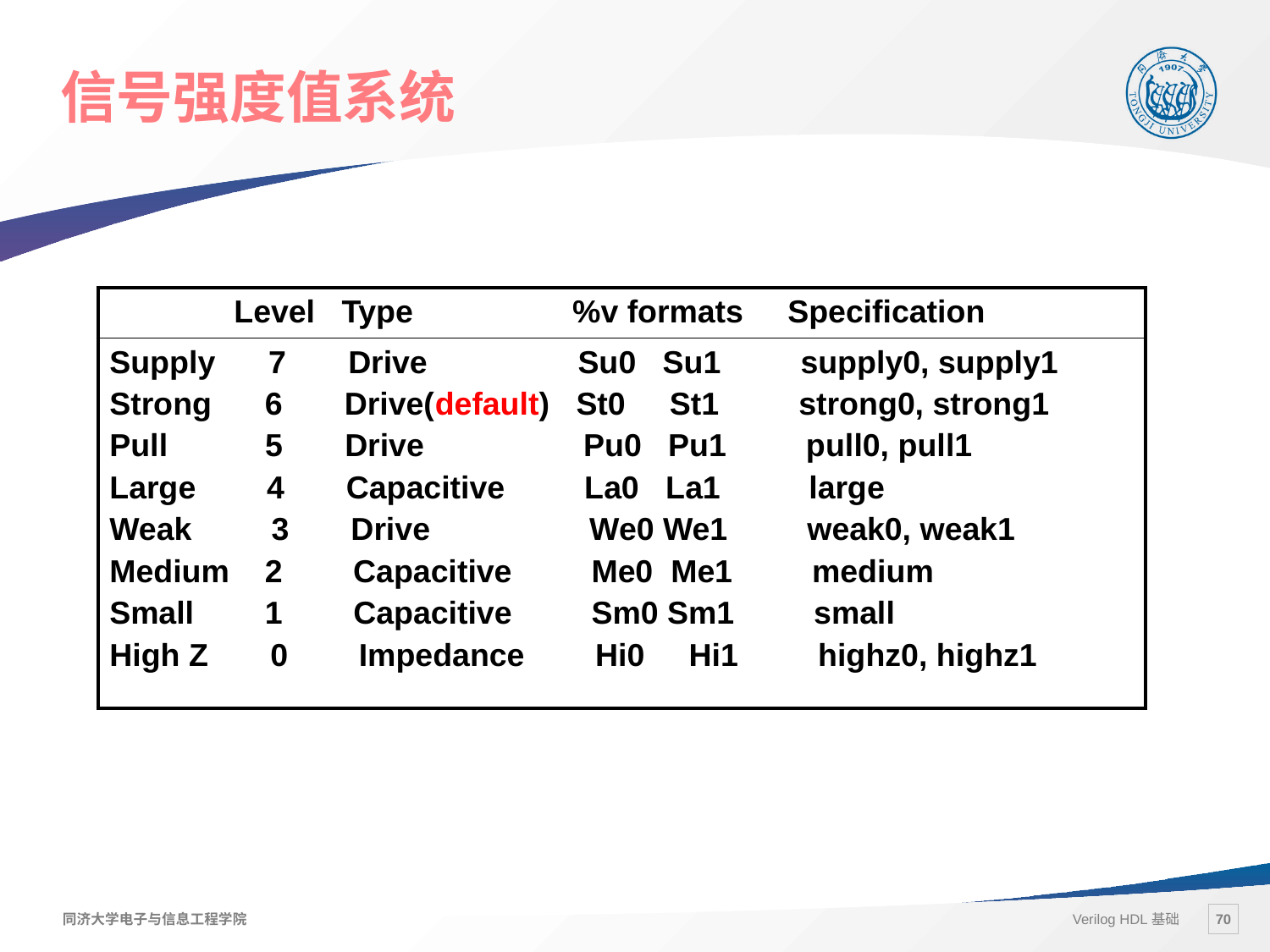

# 信号强度值系统
| Level Type %v formats Specification |
| --- |
| Supply 7 Drive Su0 Su1 supply0, supply1 Strong 6 Drive(default) St0 St1 strong0, strong1 Pull 5 Drive Pu0 Pu1 pull0, pull1 Large 4 Capacitive La0 La1 large Weak 3 Drive We0 We1 weak0, weak1 Medium 2 Capacitive Me0 Me1 medium Small 1 Capacitive Sm0 Sm1 small High Z 0 Impedance Hi0 Hi1 highz0, highz1 |